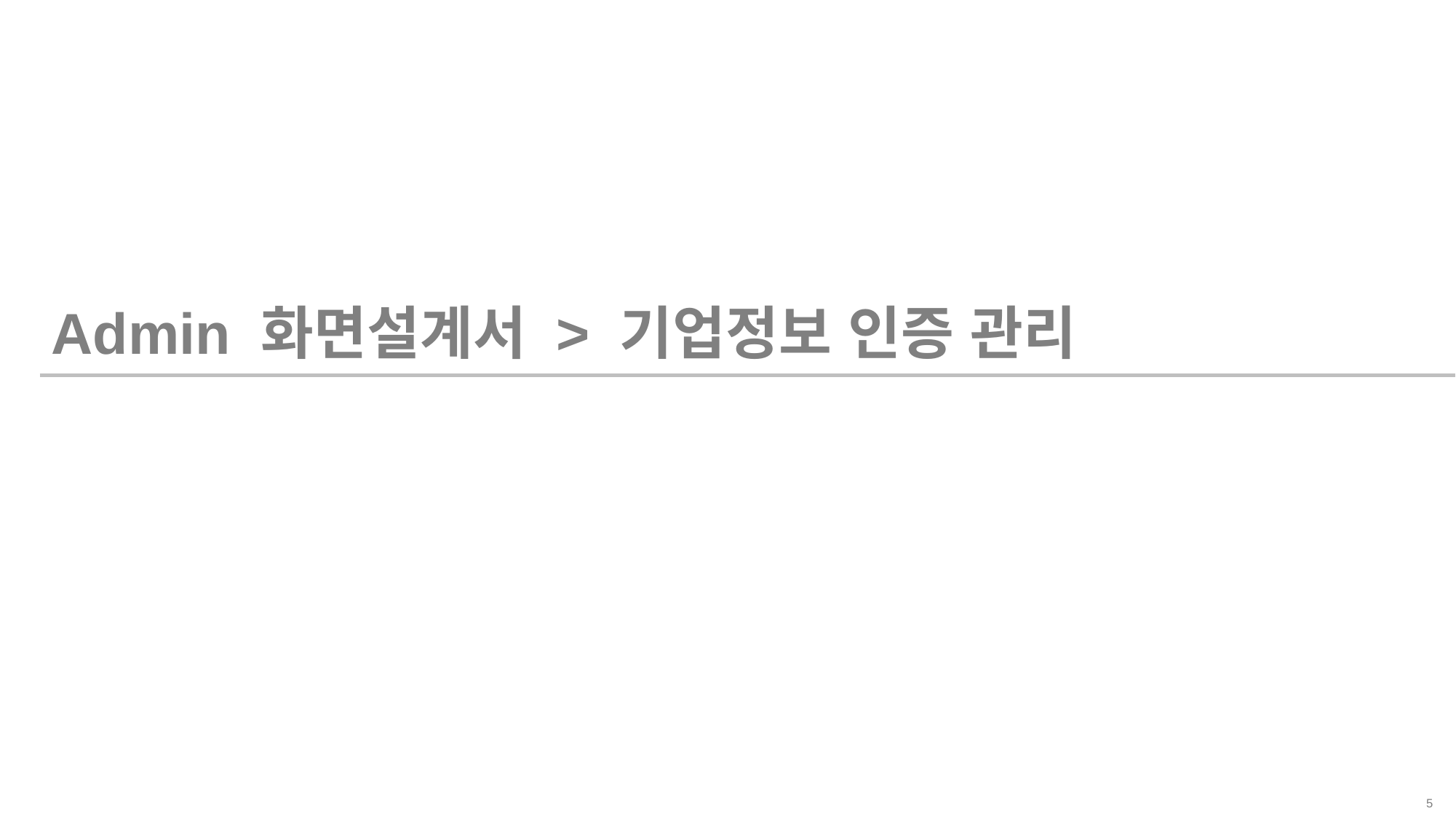

# Admin 화면설계서 > 기업정보 인증 관리